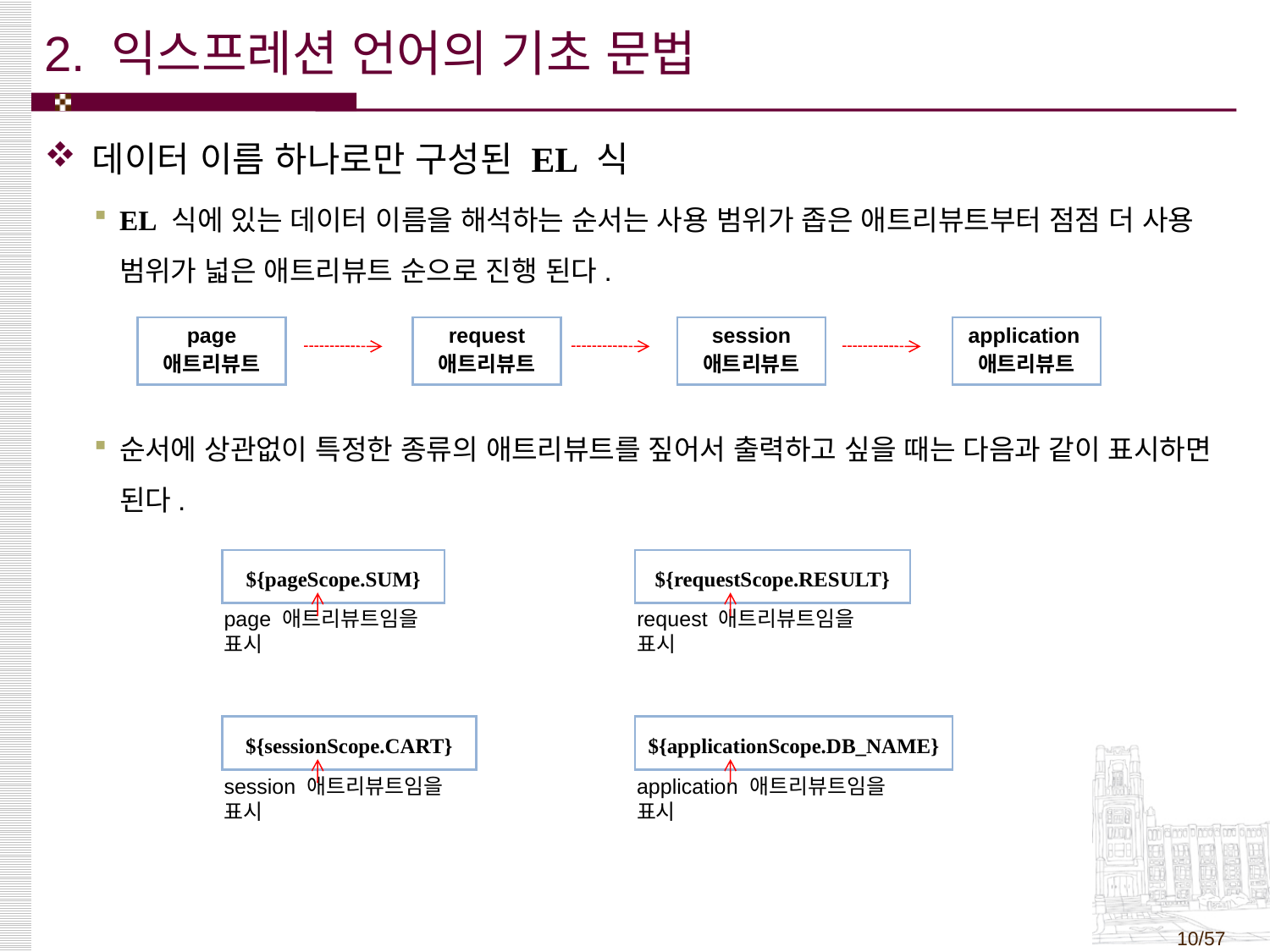

# 2. 익스프레션 언어의 기초 문법
데이터 이름 하나로만 구성된 EL 식
EL 식에 있는 데이터 이름을 해석하는 순서는 사용 범위가 좁은 애트리뷰트부터 점점 더 사용 범위가 넓은 애트리뷰트 순으로 진행 된다.

순서에 상관없이 특정한 종류의 애트리뷰트를 짚어서 출력하고 싶을 때는 다음과 같이 표시하면 된다.

| page 애트리뷰트 |
| --- |
| request 애트리뷰트 |
| --- |
| session 애트리뷰트 |
| --- |
| application애트리뷰트 |
| --- |
| ${pageScope.SUM} |
| --- |
| ${requestScope.RESULT} |
| --- |
page 애트리뷰트임을 표시
request 애트리뷰트임을 표시
| ${sessionScope.CART} |
| --- |
| ${applicationScope.DB\_NAME} |
| --- |
session 애트리뷰트임을 표시
application 애트리뷰트임을 표시